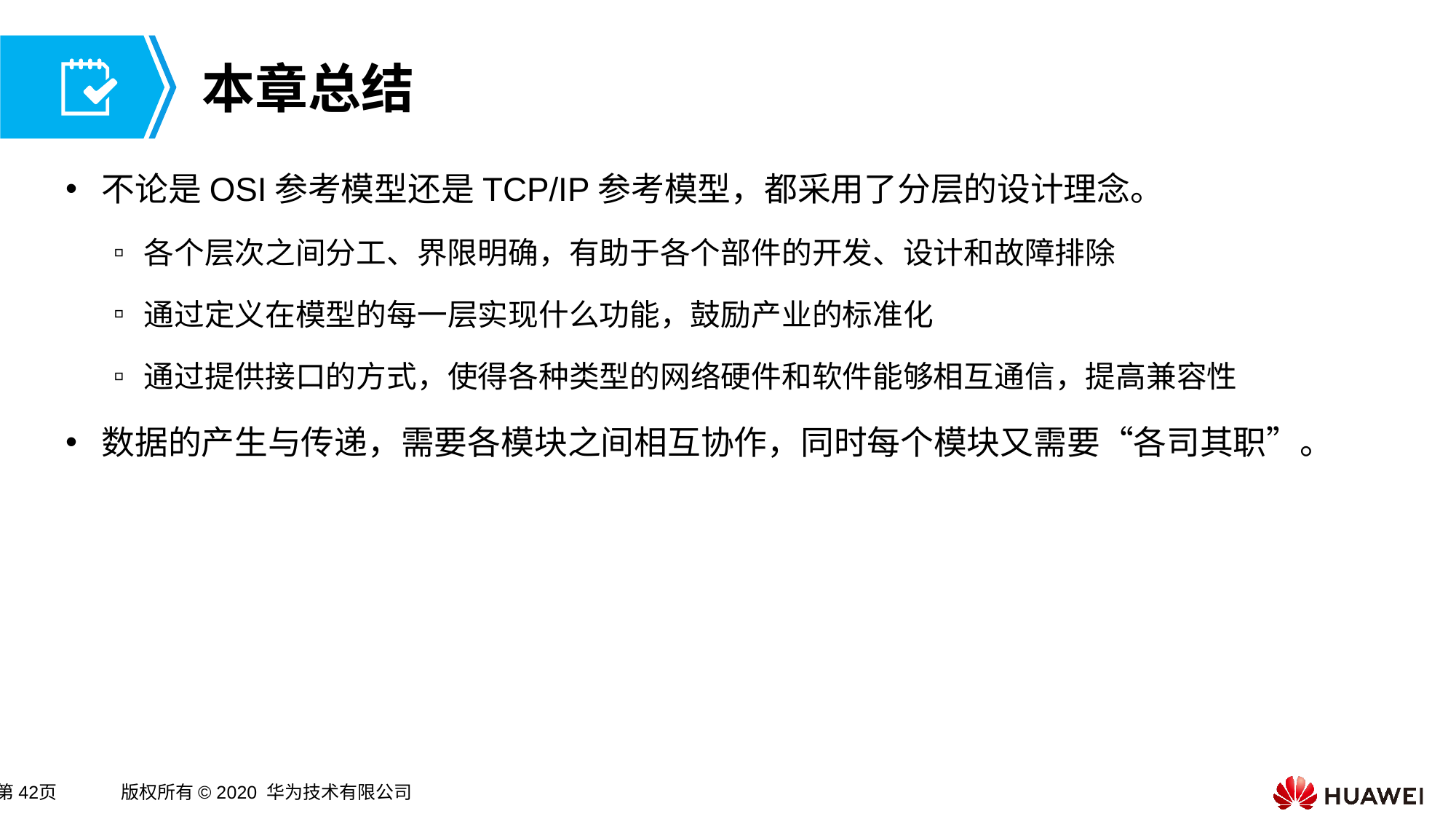

不论是OSI参考模型还是TCP/IP参考模型，都采用了分层的设计理念。
各个层次之间分工、界限明确，有助于各个部件的开发、设计和故障排除
通过定义在模型的每一层实现什么功能，鼓励产业的标准化
通过提供接口的方式，使得各种类型的网络硬件和软件能够相互通信，提高兼容性
数据的产生与传递，需要各模块之间相互协作，同时每个模块又需要“各司其职”。